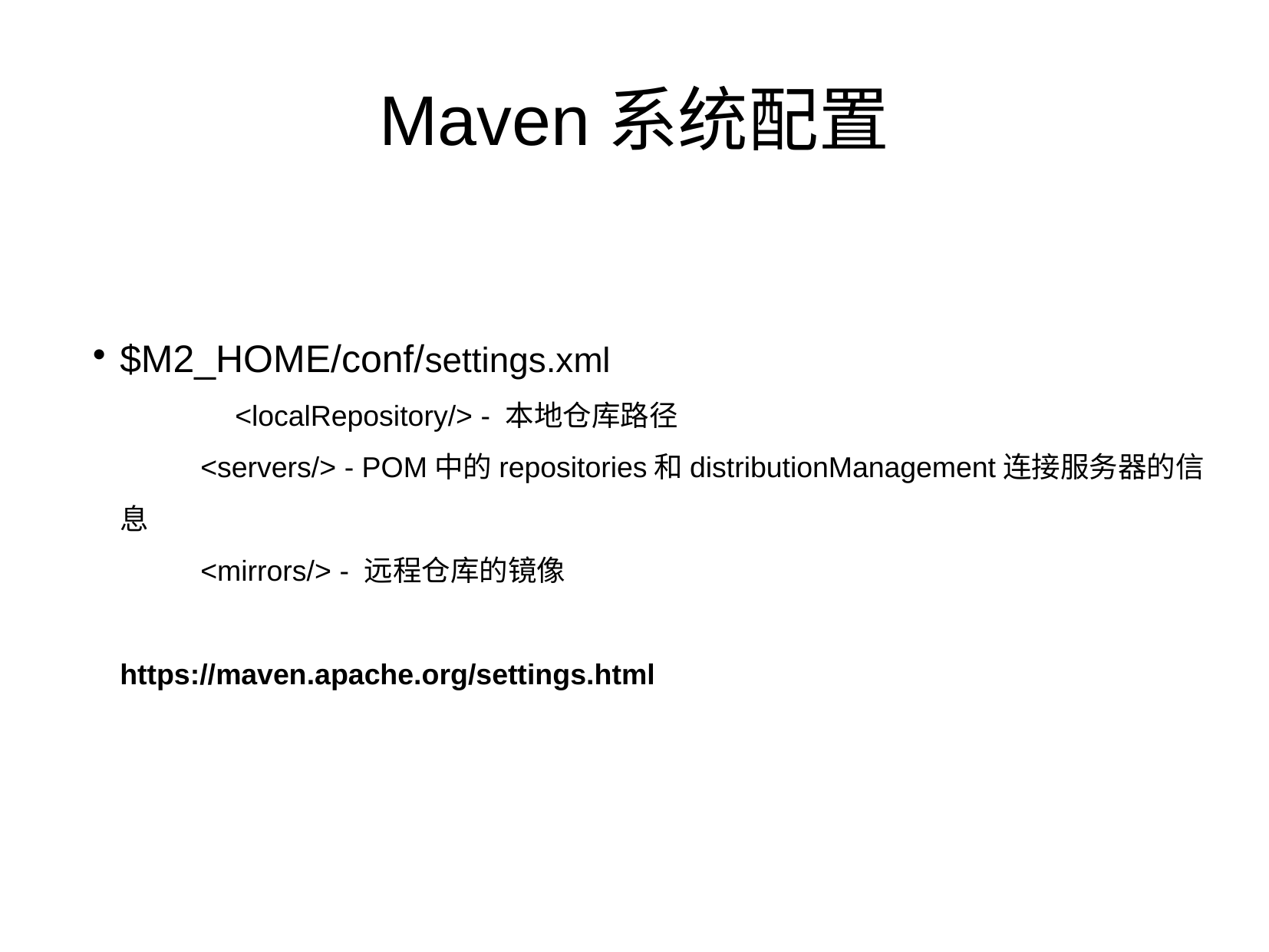

Maven系统配置
$M2_HOME/conf/settings.xml
	<localRepository/> - 本地仓库路径
        <servers/> - POM中的repositories和distributionManagement连接服务器的信息
        <mirrors/> - 远程仓库的镜像

https://maven.apache.org/settings.html